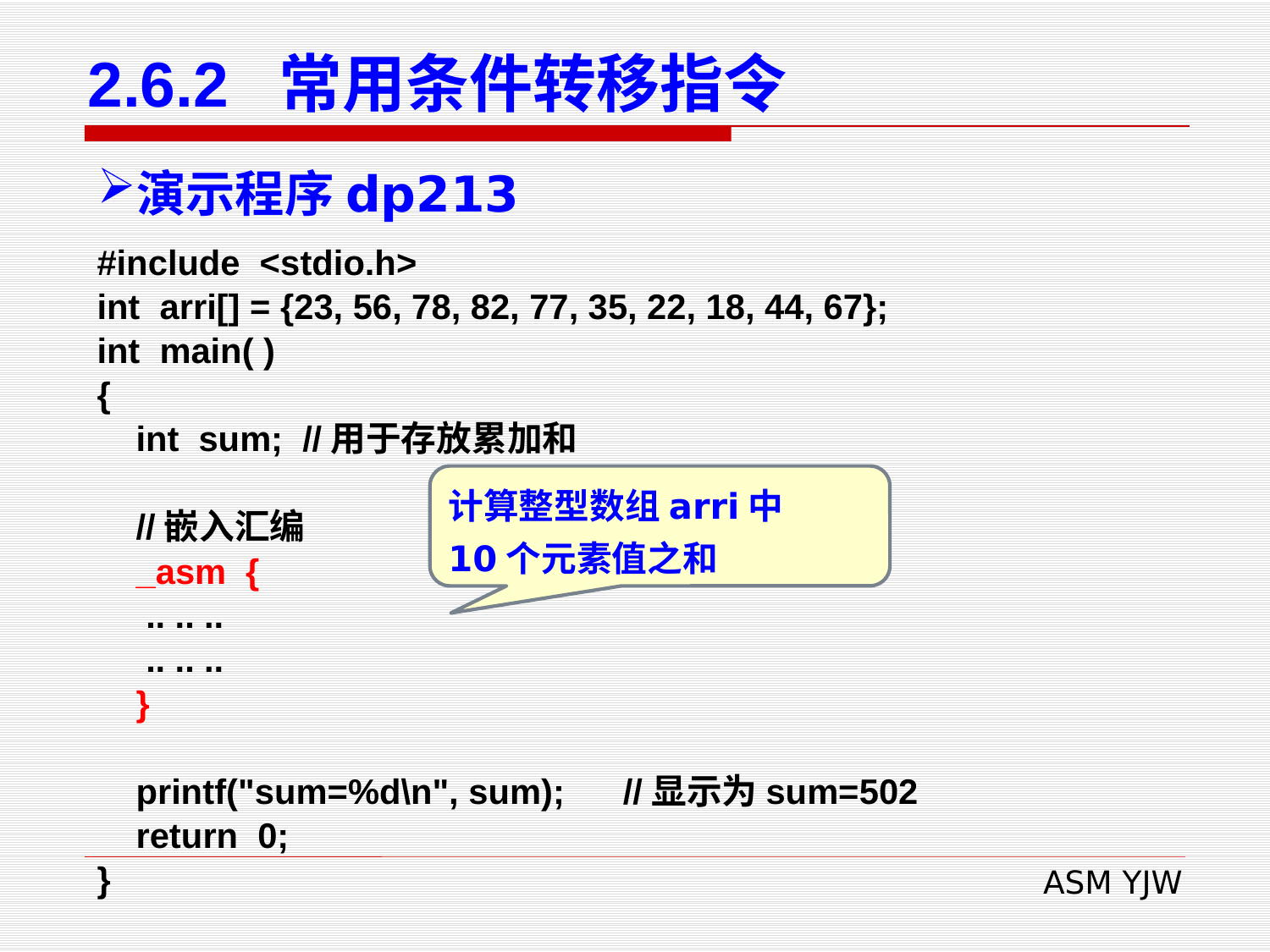

# 2.6.2  常用条件转移指令
演示程序dp213
#include  <stdio.h>
int  arri[] = {23, 56, 78, 82, 77, 35, 22, 18, 44, 67};
int  main( )
{
    int  sum;  //用于存放累加和

    //嵌入汇编
    _asm  {
     .. .. ..
     .. .. ..
    }

    printf("sum=%d\n", sum);      //显示为sum=502
    return  0;
}

计算整型数组arri中
10个元素值之和